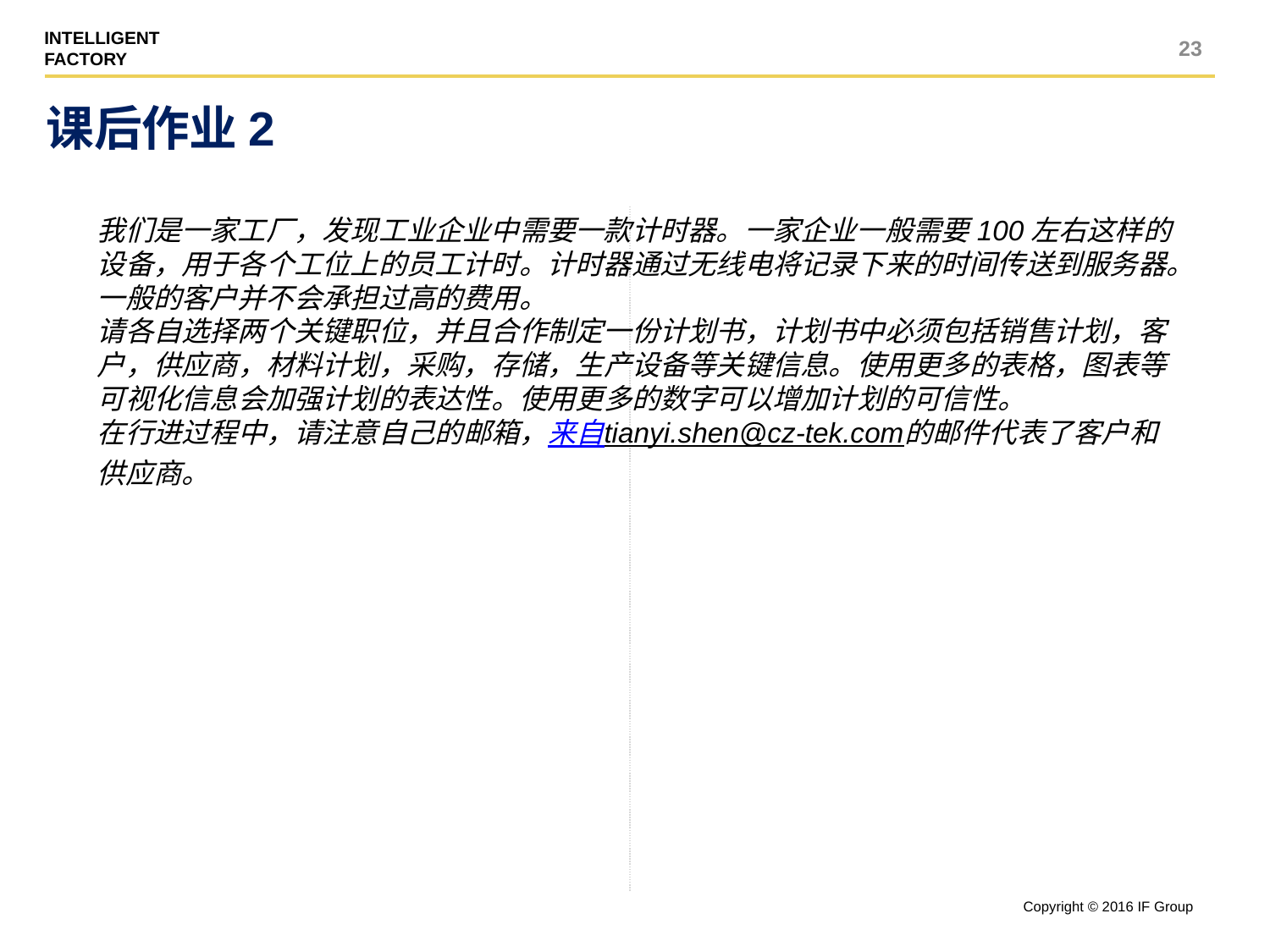

23
课后作业2
我们是一家工厂，发现工业企业中需要一款计时器。一家企业一般需要100左右这样的设备，用于各个工位上的员工计时。计时器通过无线电将记录下来的时间传送到服务器。一般的客户并不会承担过高的费用。
请各自选择两个关键职位，并且合作制定一份计划书，计划书中必须包括销售计划，客户，供应商，材料计划，采购，存储，生产设备等关键信息。使用更多的表格，图表等可视化信息会加强计划的表达性。使用更多的数字可以增加计划的可信性。
在行进过程中，请注意自己的邮箱，来自tianyi.shen@cz-tek.com的邮件代表了客户和供应商。